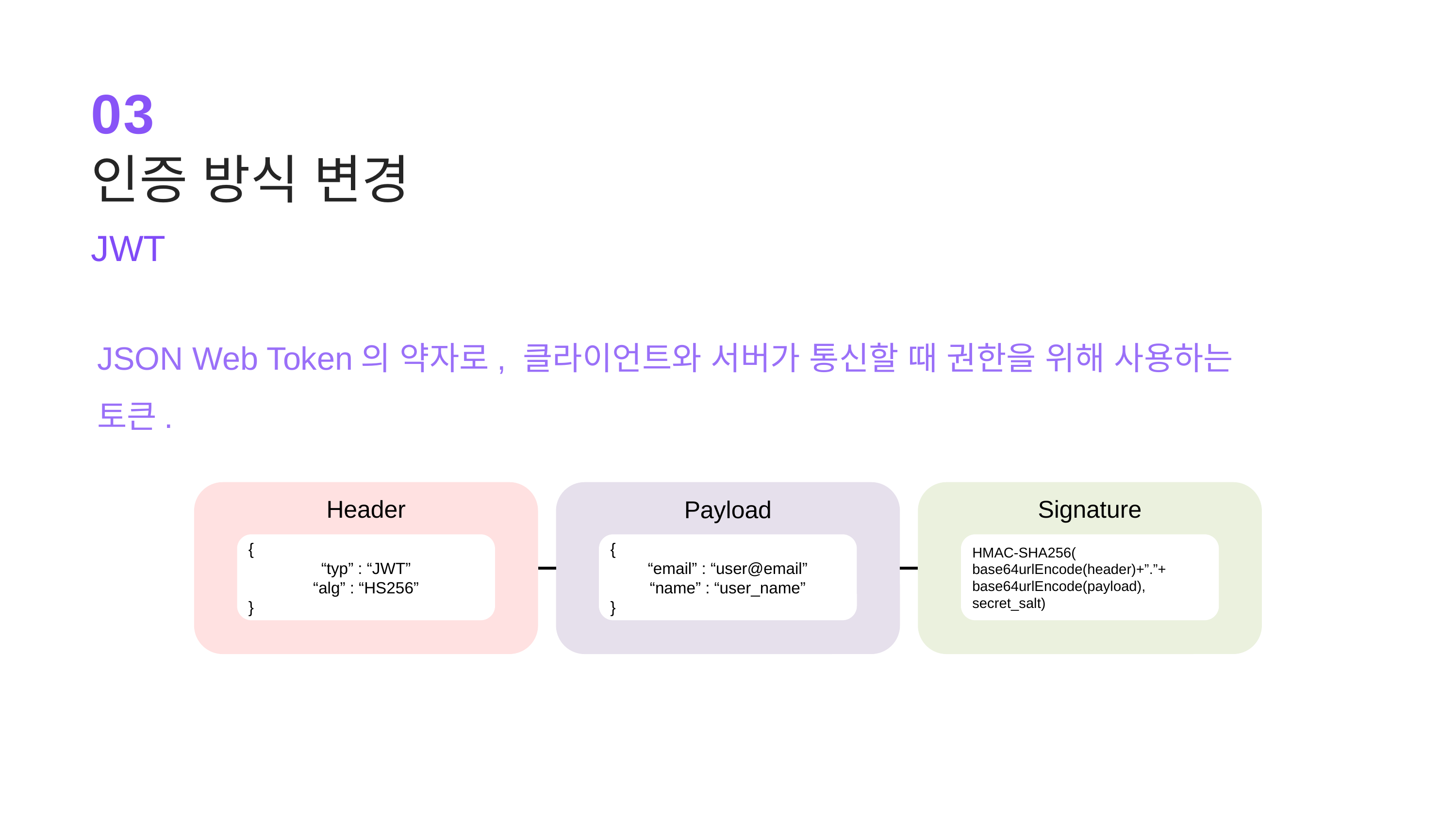

03
인증 방식 변경
JWT
JSON Web Token의 약자로, 클라이언트와 서버가 통신할 때 권한을 위해 사용하는 토큰.

Header
Signature
Payload
{
“typ” : “JWT”
“alg” : “HS256”
}
{
“email” : “user@email”
“name” : “user_name”
}
HMAC-SHA256(
base64urlEncode(header)+”.”+
base64urlEncode(payload), secret_salt)